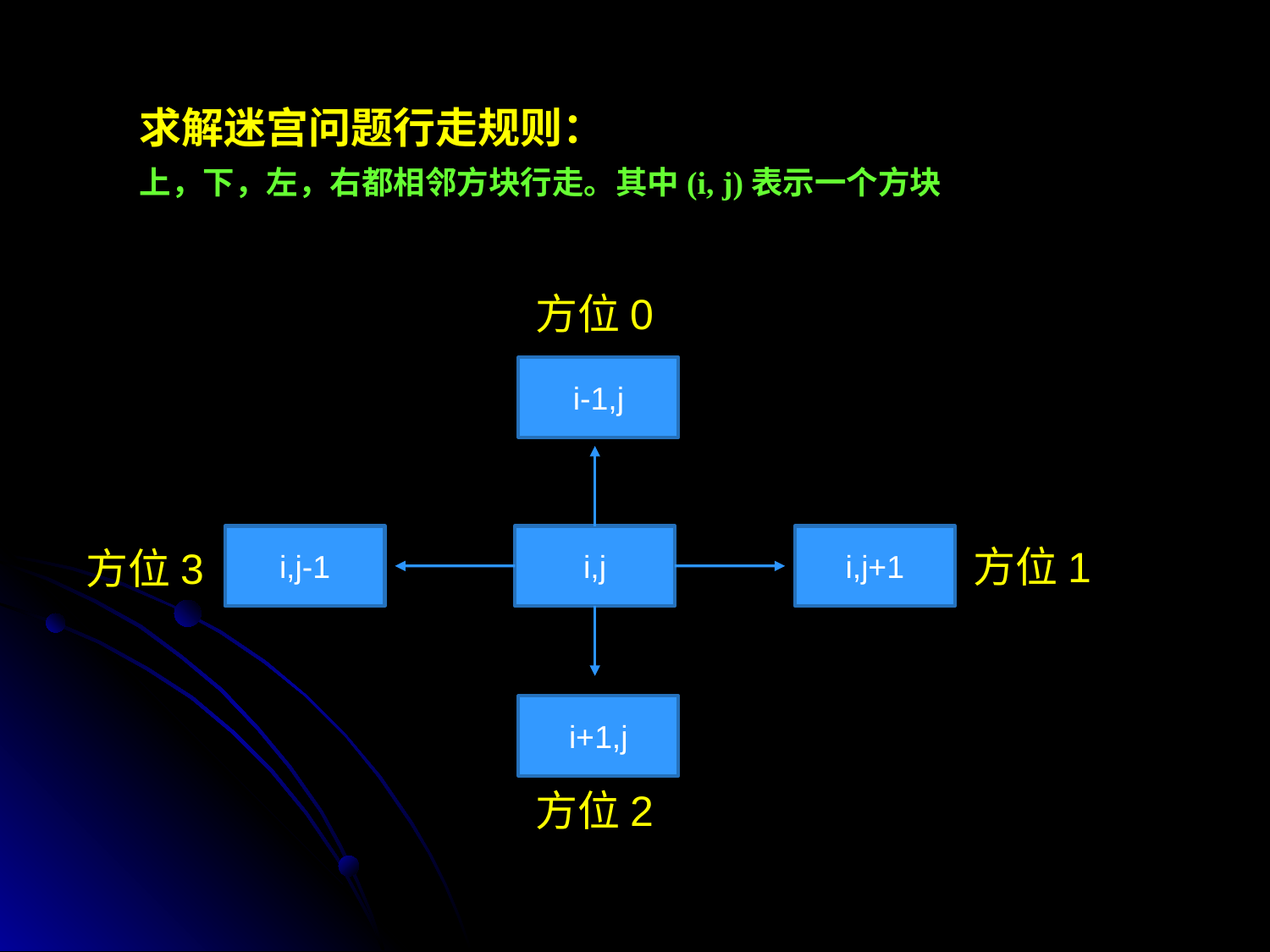

求解迷宫问题行走规则：
上，下，左，右都相邻方块行走。其中(i, j)表示一个方块
方位0
i-1,j
i,j-1
i,j
i,j+1
i+1,j
方位1
方位3
方位2